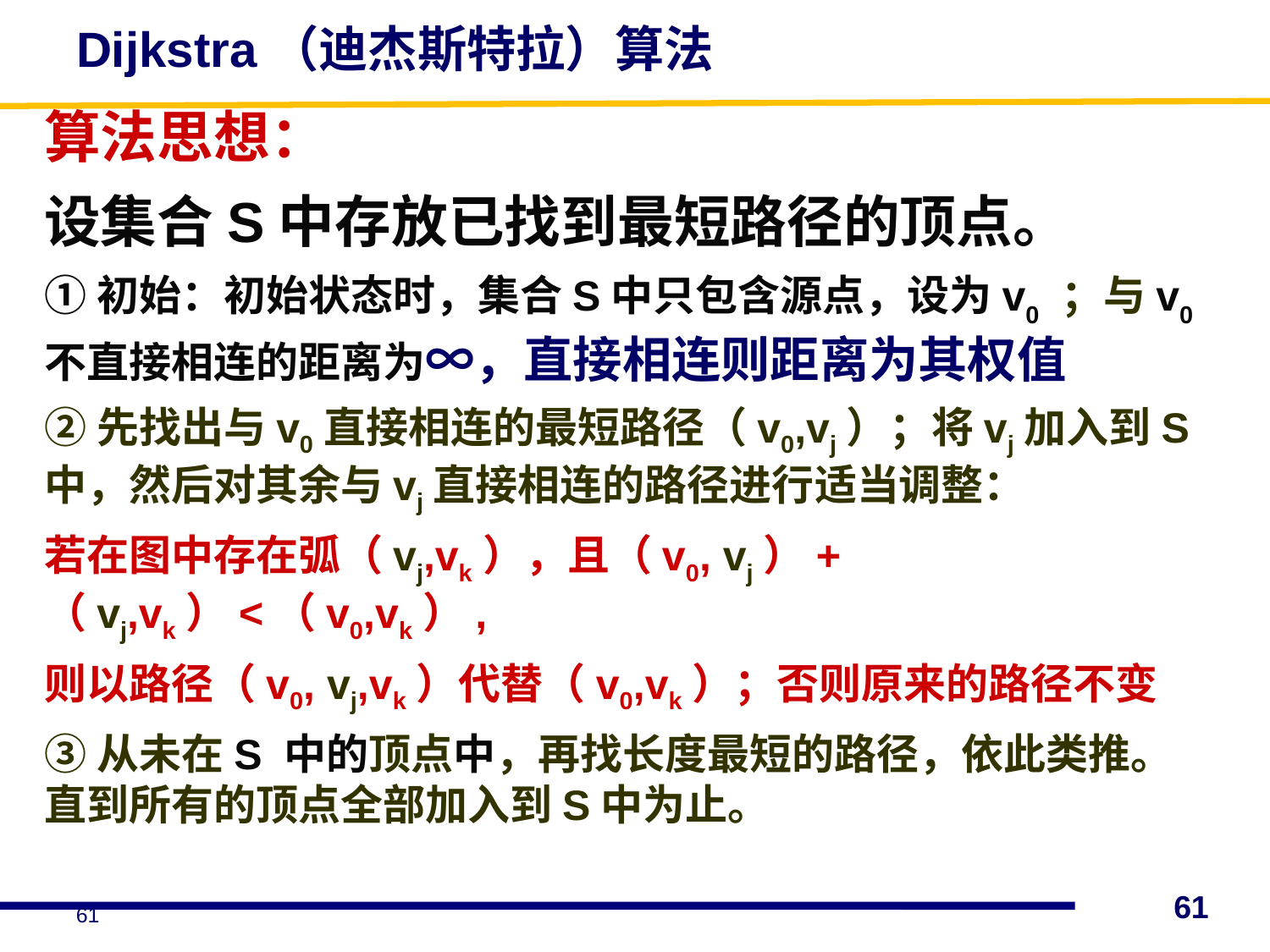

Dijkstra（迪杰斯特拉）算法
算法思想：
设集合S中存放已找到最短路径的顶点。
①初始：初始状态时，集合S中只包含源点，设为v0 ；与v0 不直接相连的距离为∞，直接相连则距离为其权值
②先找出与v0直接相连的最短路径（v0,vj）；将vj加入到S中，然后对其余与vj直接相连的路径进行适当调整：
若在图中存在弧（vj,vk），且（v0, vj）+（vj,vk）<（v0,vk）,
则以路径（v0, vj,vk）代替（v0,vk）；否则原来的路径不变
③从未在S 中的顶点中，再找长度最短的路径，依此类推。直到所有的顶点全部加入到S中为止。
61
61